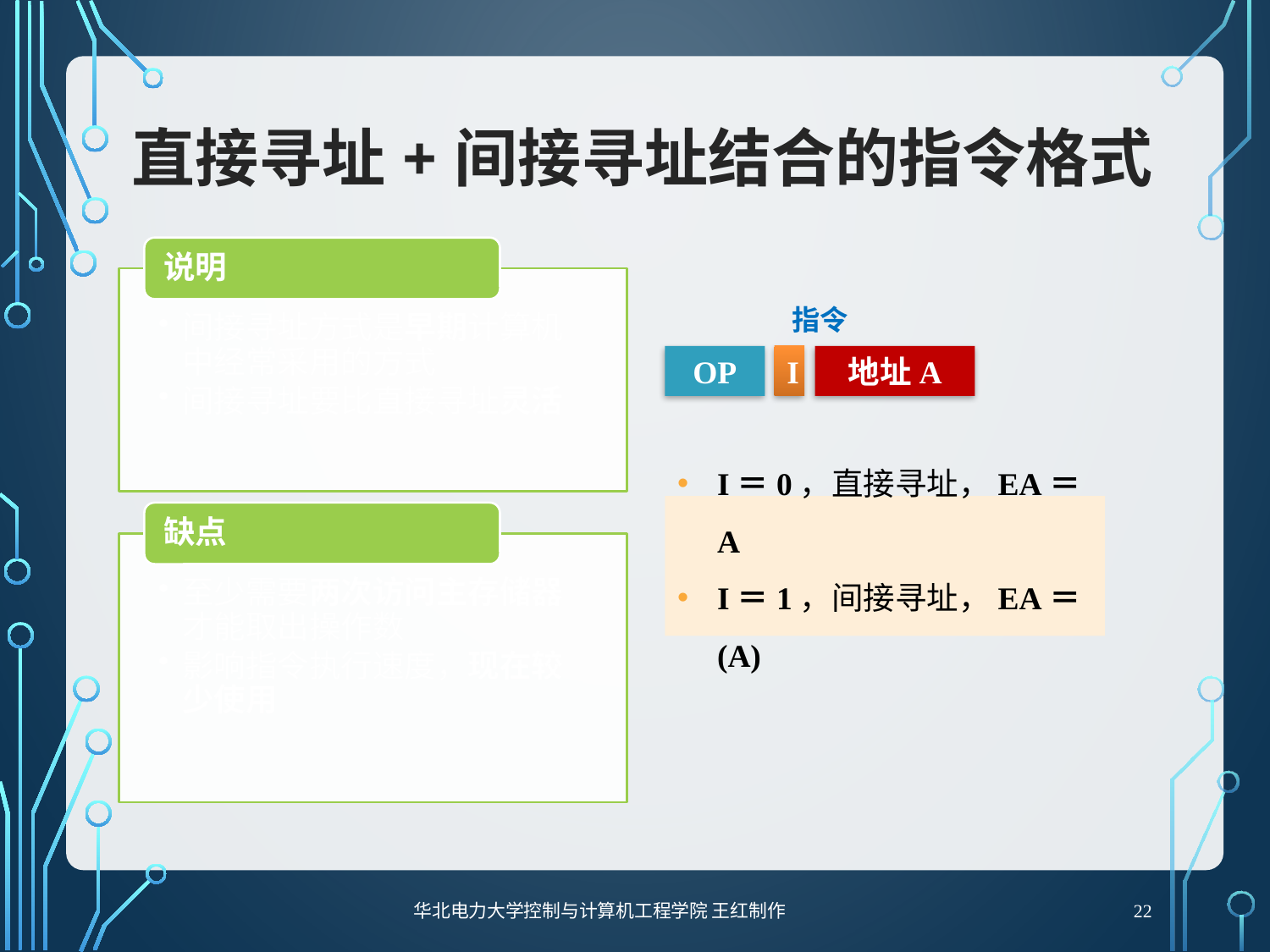

# 直接寻址+间接寻址结合的指令格式
间接寻址方式是早期计算机中经常采用的方式
间接寻址要比直接寻址灵活
说明
至少需要两次访问主存储器才能取出操作数
影响指令执行速度，现在较少使用
缺点
指令
OP
地址A
I
I＝0，直接寻址，EA＝A
I＝1，间接寻址，EA＝(A)
22
华北电力大学控制与计算机工程学院 王红制作